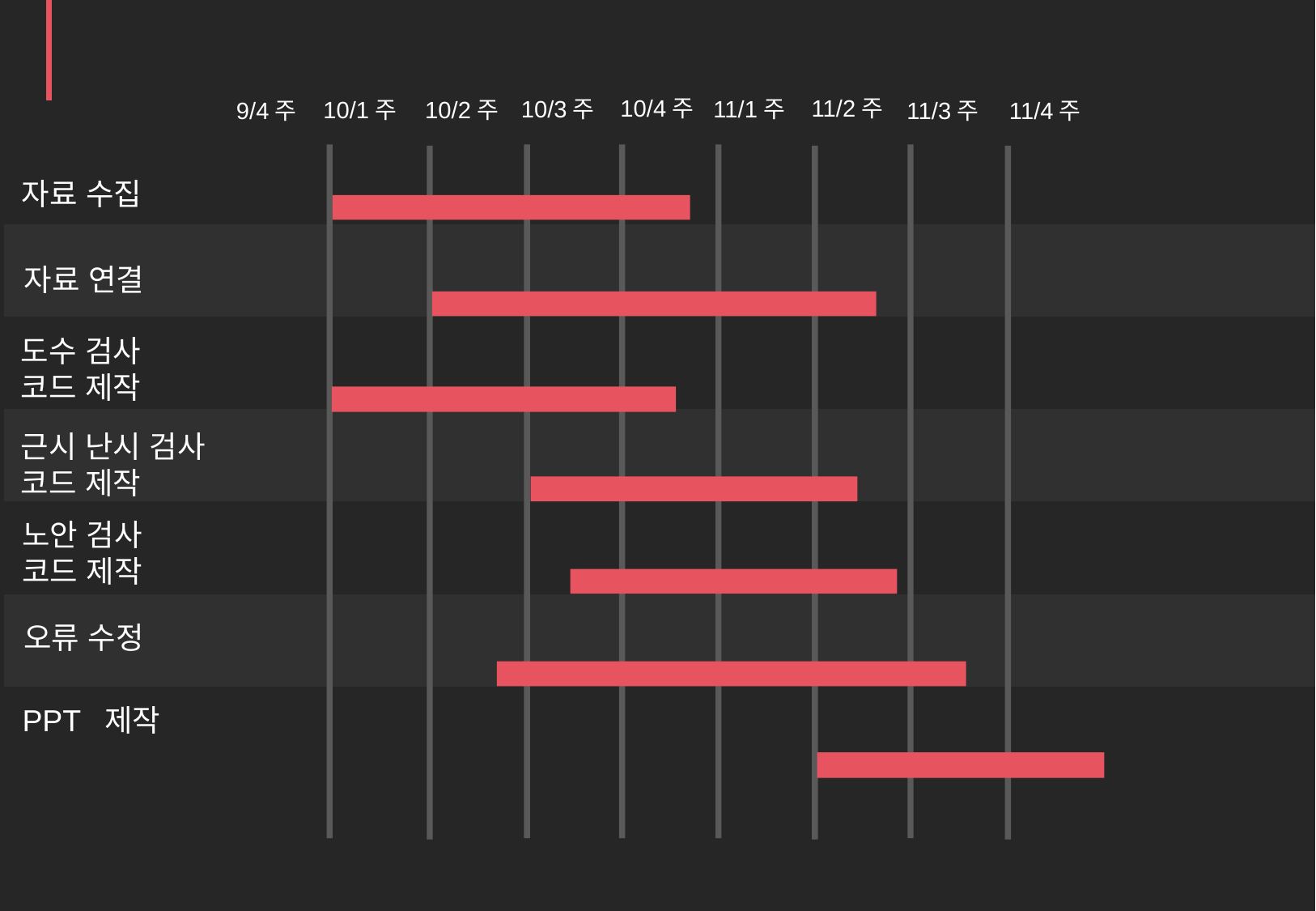

일정표
10/4주
11/2주
11/1주
10/3주
10/1주
10/2주
9/4주
11/3주
11/4주
|  |  |  |  |  |  |  |  |  |
| --- | --- | --- | --- | --- | --- | --- | --- | --- |
|  |  |  |  |  |  |  |  |  |
|  |  |  |  |  |  |  |  |  |
|  |  |  |  |  |  |  |  |  |
|  |  |  |  |  |  |  |  |  |
|  |  |  |  |  |  |  |  |  |
|  |  |  |  |  |  |  |  |  |

자료 수집

자료 연결

도수 검사 코드 제작

근시 난시 검사
코드 제작

노안 검사
코드 제작

오류 수정

PPT  제작